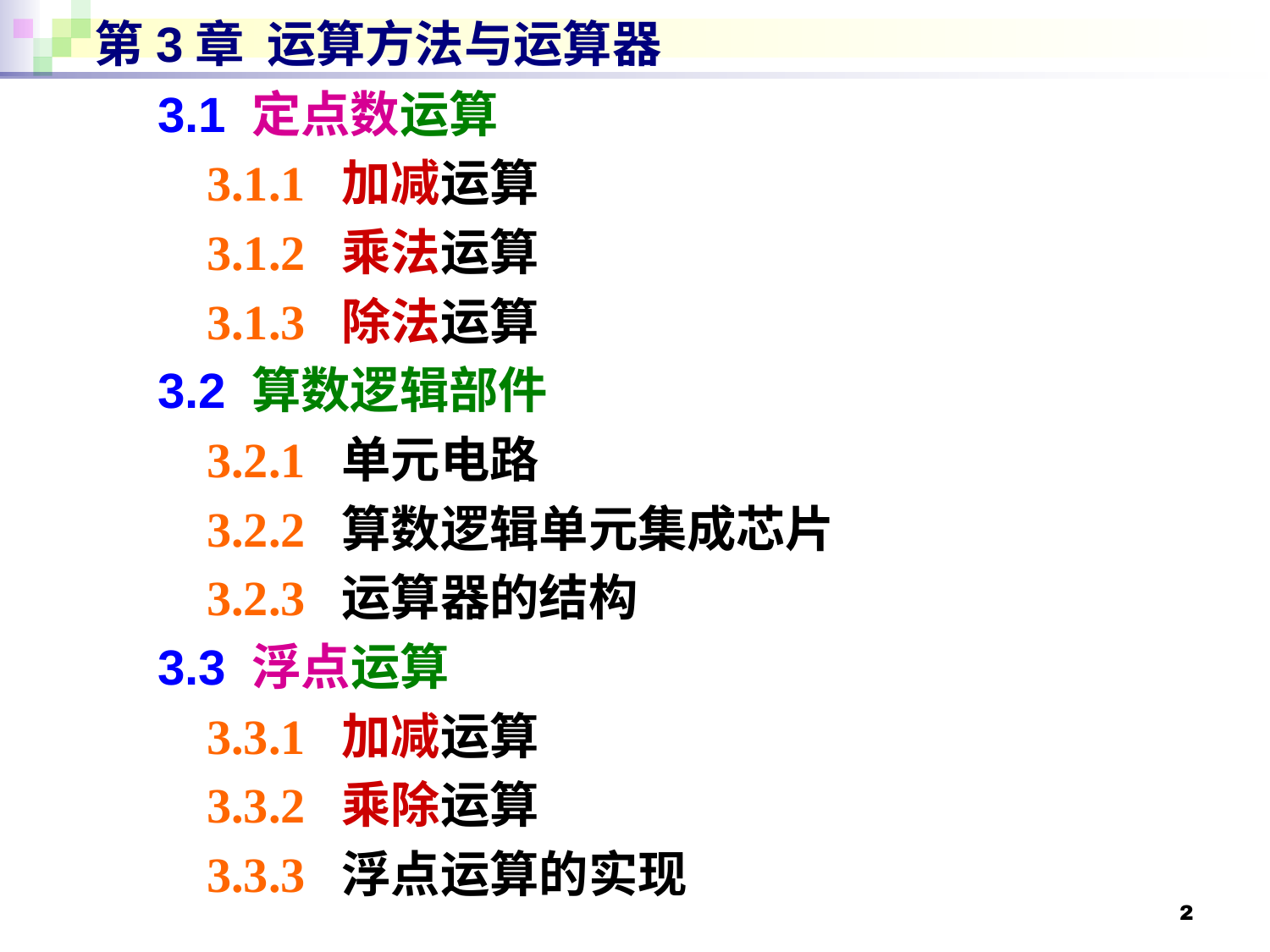

# 第3章  运算方法与运算器
3.1 定点数运算
    3.1.1  加减运算
    3.1.2  乘法运算
    3.1.3  除法运算
3.2 算数逻辑部件
    3.2.1  单元电路
    3.2.2  算数逻辑单元集成芯片
    3.2.3  运算器的结构
3.3 浮点运算
    3.3.1  加减运算
    3.3.2  乘除运算
    3.3.3  浮点运算的实现
2